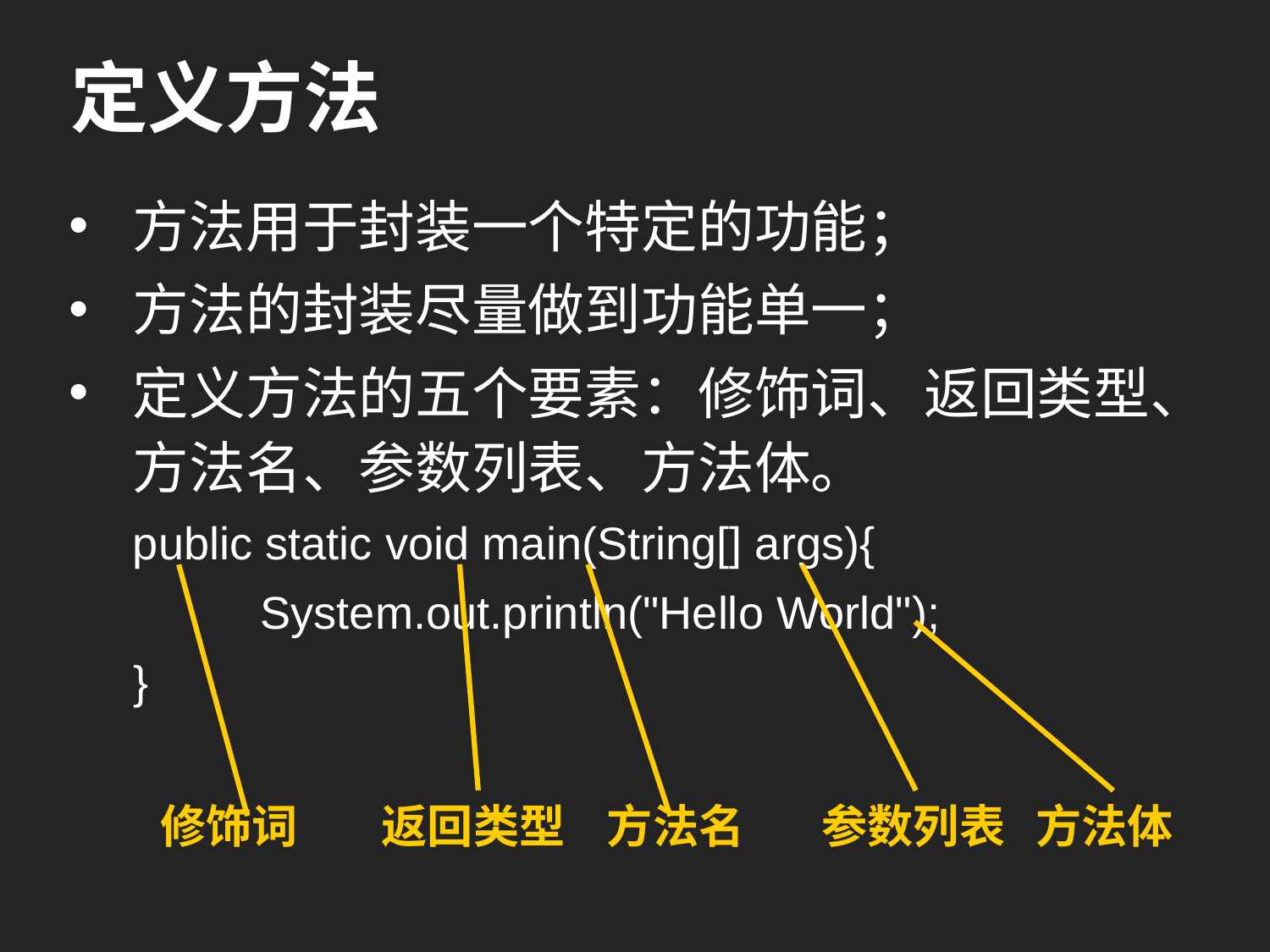

# 定义方法
方法用于封装一个特定的功能；
方法的封装尽量做到功能单一；
定义方法的五个要素：修饰词、返回类型、方法名、参数列表、方法体。
public static void main(String[] args){
	System.out.println("Hello World");
}

返回类型
参数列表
修饰词
方法名
方法体